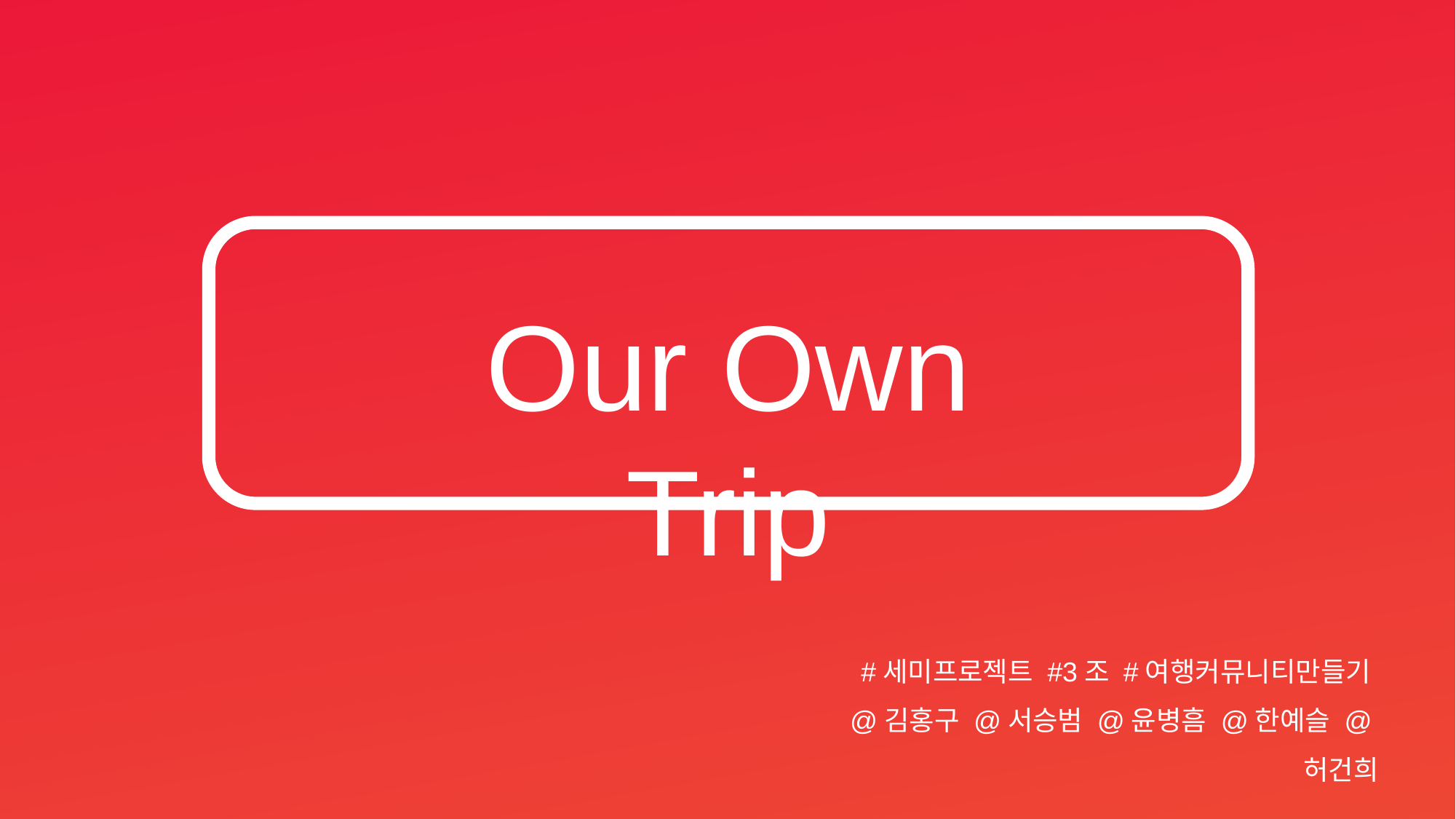

Our Own Trip
#세미프로젝트 #3조 #여행커뮤니티만들기
@김홍구 @서승범 @윤병흠 @한예슬 @허건희